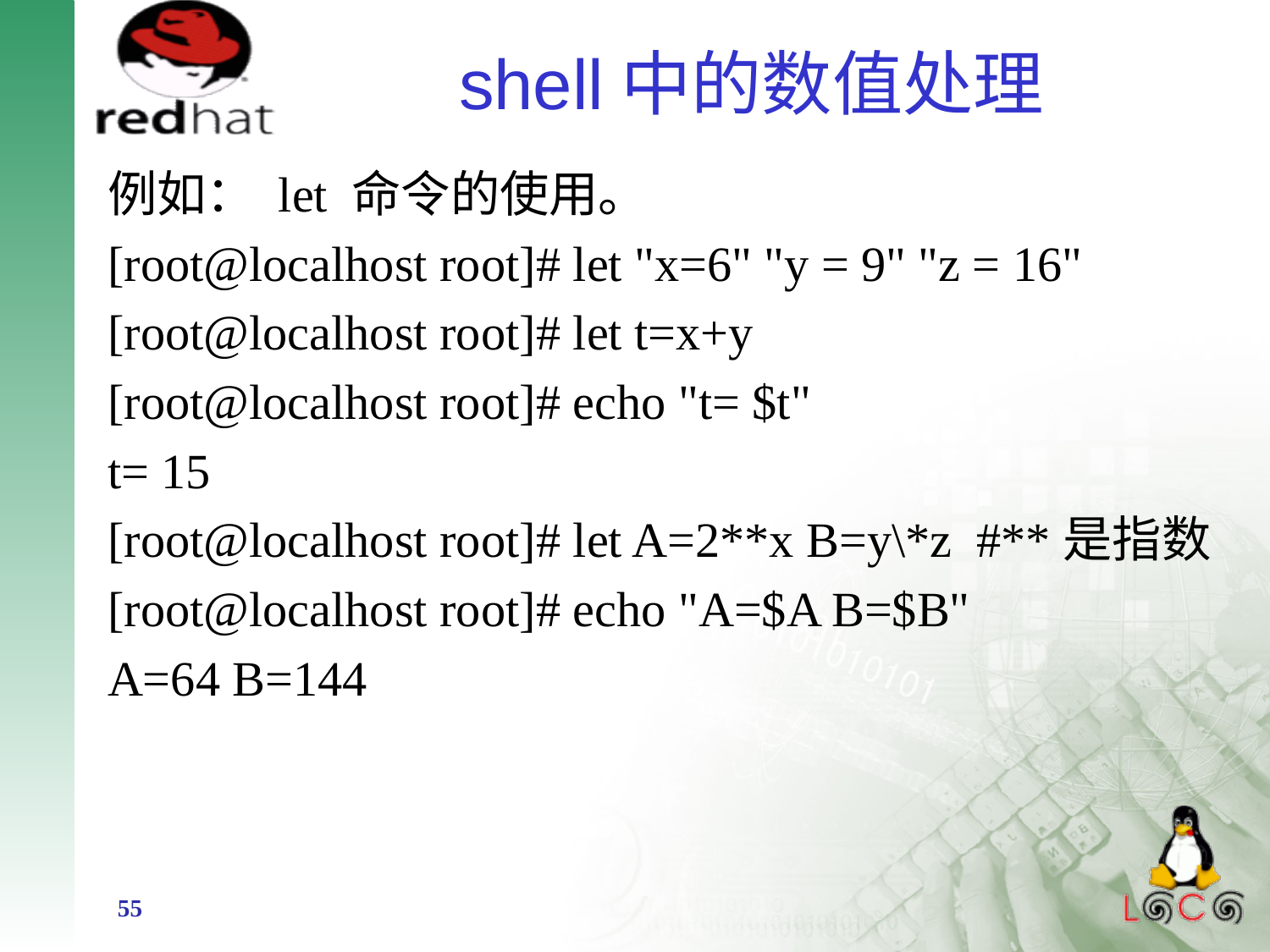

# shell中的数值处理
例如： let 命令的使用。
[root@localhost root]# let "x=6" "y = 9" "z = 16"
[root@localhost root]# let t=x+y
[root@localhost root]# echo "t= $t"
t= 15
[root@localhost root]# let A=2**x B=y\*z  #**是指数
[root@localhost root]# echo "A=$A B=$B"
A=64 B=144
55